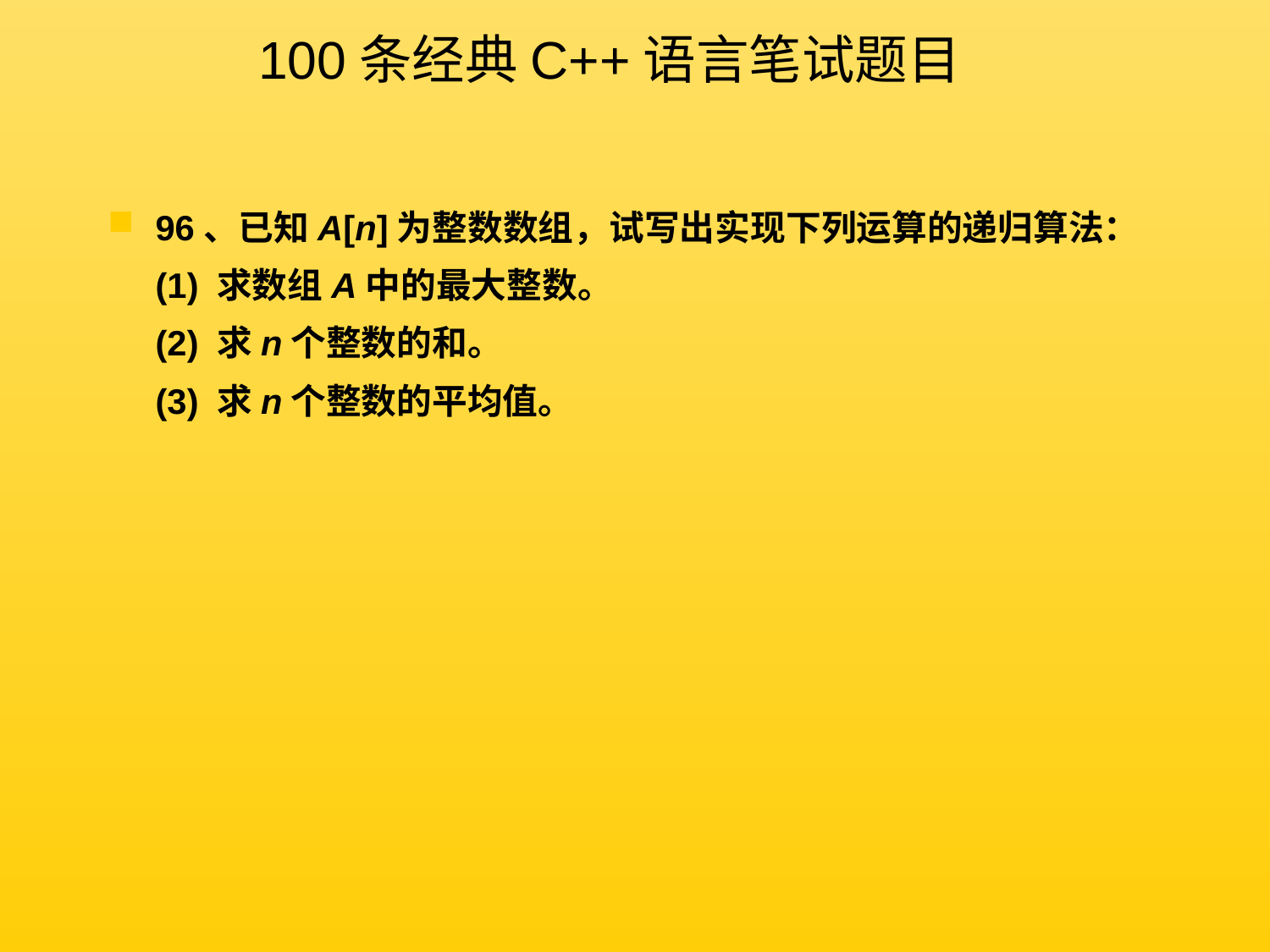

100条经典C++语言笔试题目
96、已知A[n]为整数数组，试写出实现下列运算的递归算法：
	(1) 求数组A中的最大整数。
	(2) 求n个整数的和。
	(3) 求n个整数的平均值。